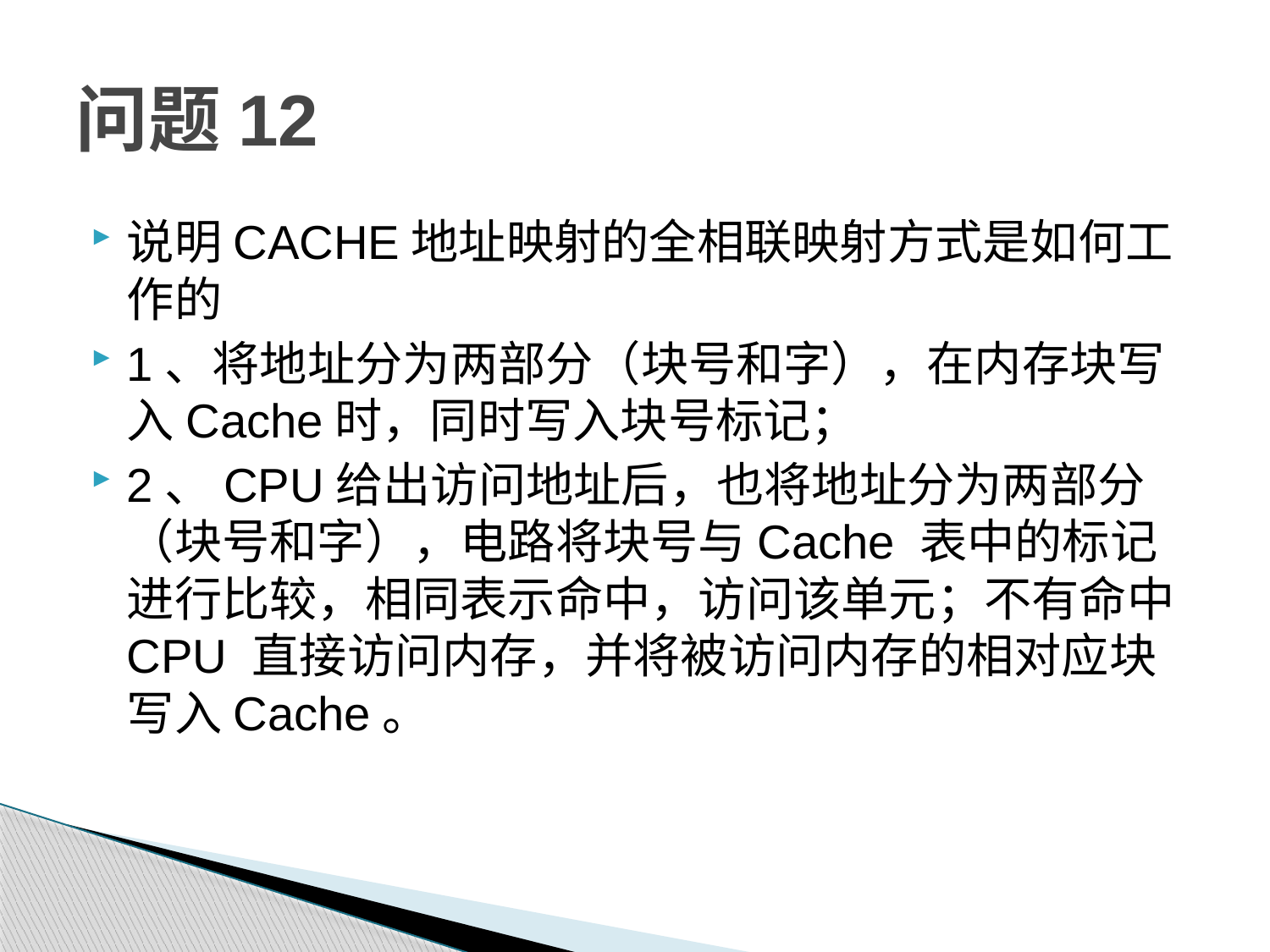

# 问题12
说明CACHE地址映射的全相联映射方式是如何工作的
1、将地址分为两部分（块号和字），在内存块写入Cache时，同时写入块号标记；
2、CPU给出访问地址后，也将地址分为两部分（块号和字），电路将块号与Cache 表中的标记进行比较，相同表示命中，访问该单元；不有命中CPU 直接访问内存，并将被访问内存的相对应块写入Cache。